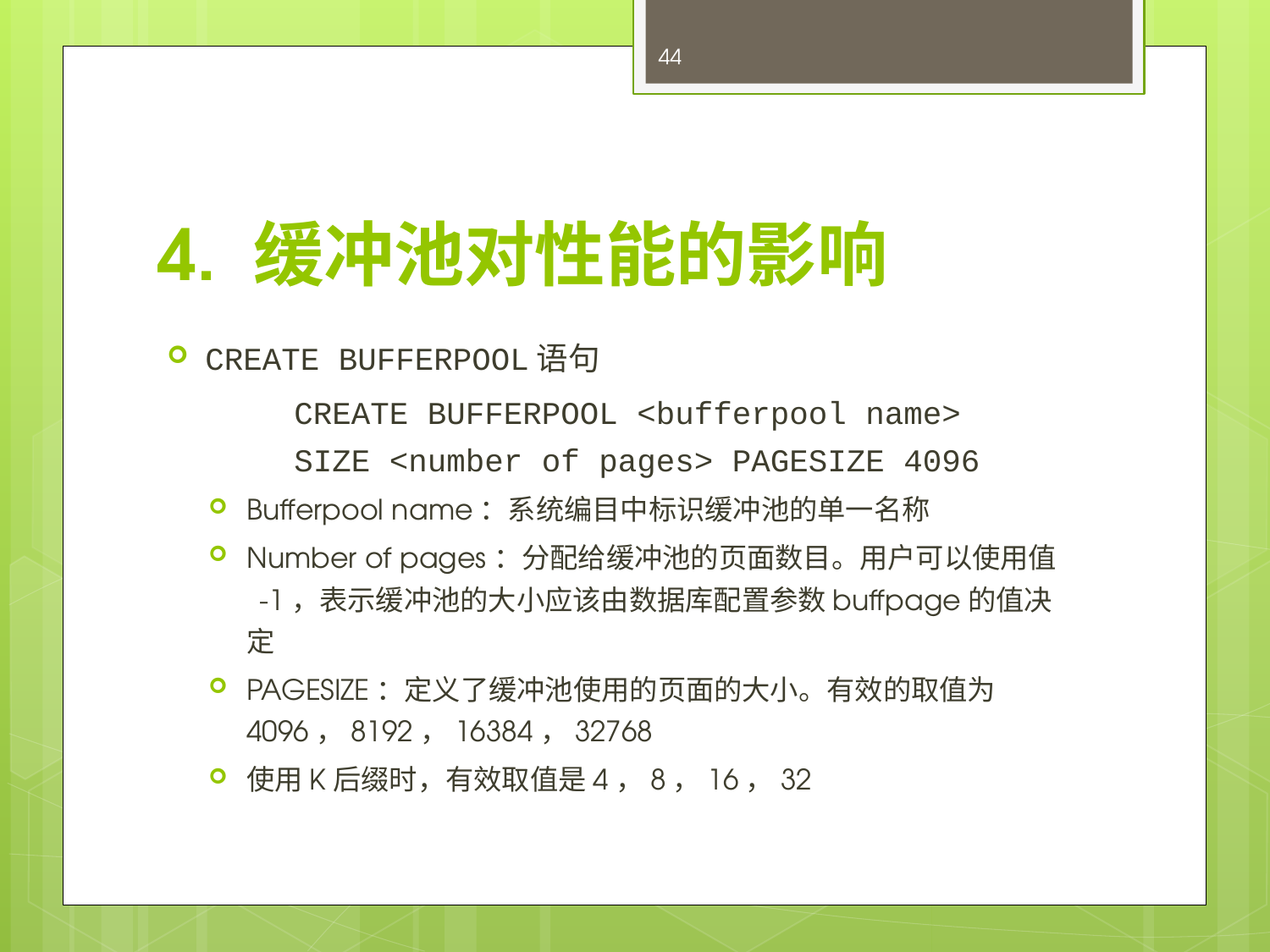

44
# 4. 缓冲池对性能的影响
CREATE BUFFERPOOL语句
	CREATE BUFFERPOOL <bufferpool name>
	SIZE <number of pages> PAGESIZE 4096
Bufferpool name：系统编目中标识缓冲池的单一名称
Number of pages：分配给缓冲池的页面数目。用户可以使用值  -1，表示缓冲池的大小应该由数据库配置参数buffpage的值决定
PAGESIZE：定义了缓冲池使用的页面的大小。有效的取值为4096，8192，16384，32768
使用K后缀时，有效取值是4，8，16，32